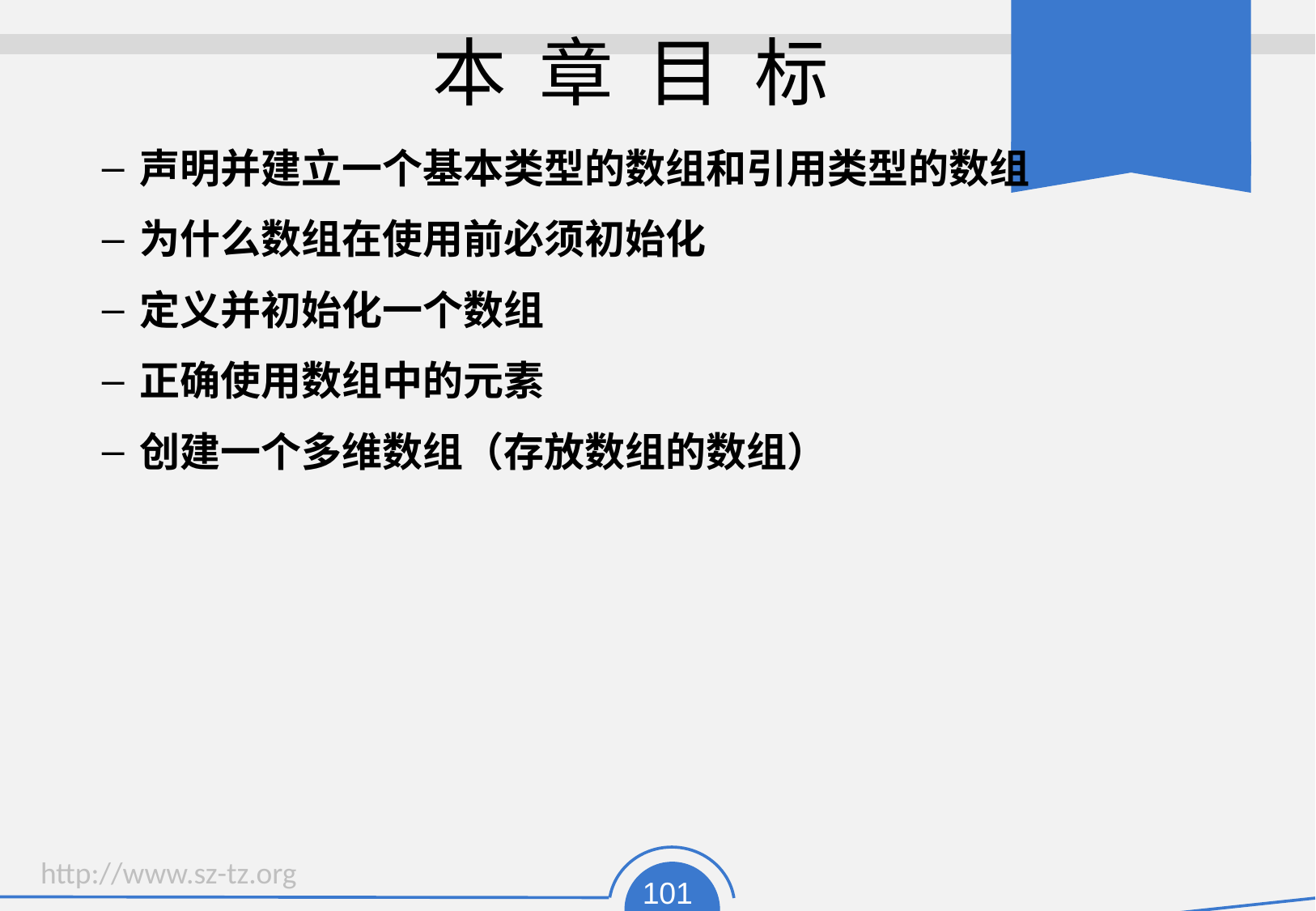

# 本  章  目  标
声明并建立一个基本类型的数组和引用类型的数组
为什么数组在使用前必须初始化
定义并初始化一个数组
正确使用数组中的元素
创建一个多维数组（存放数组的数组）